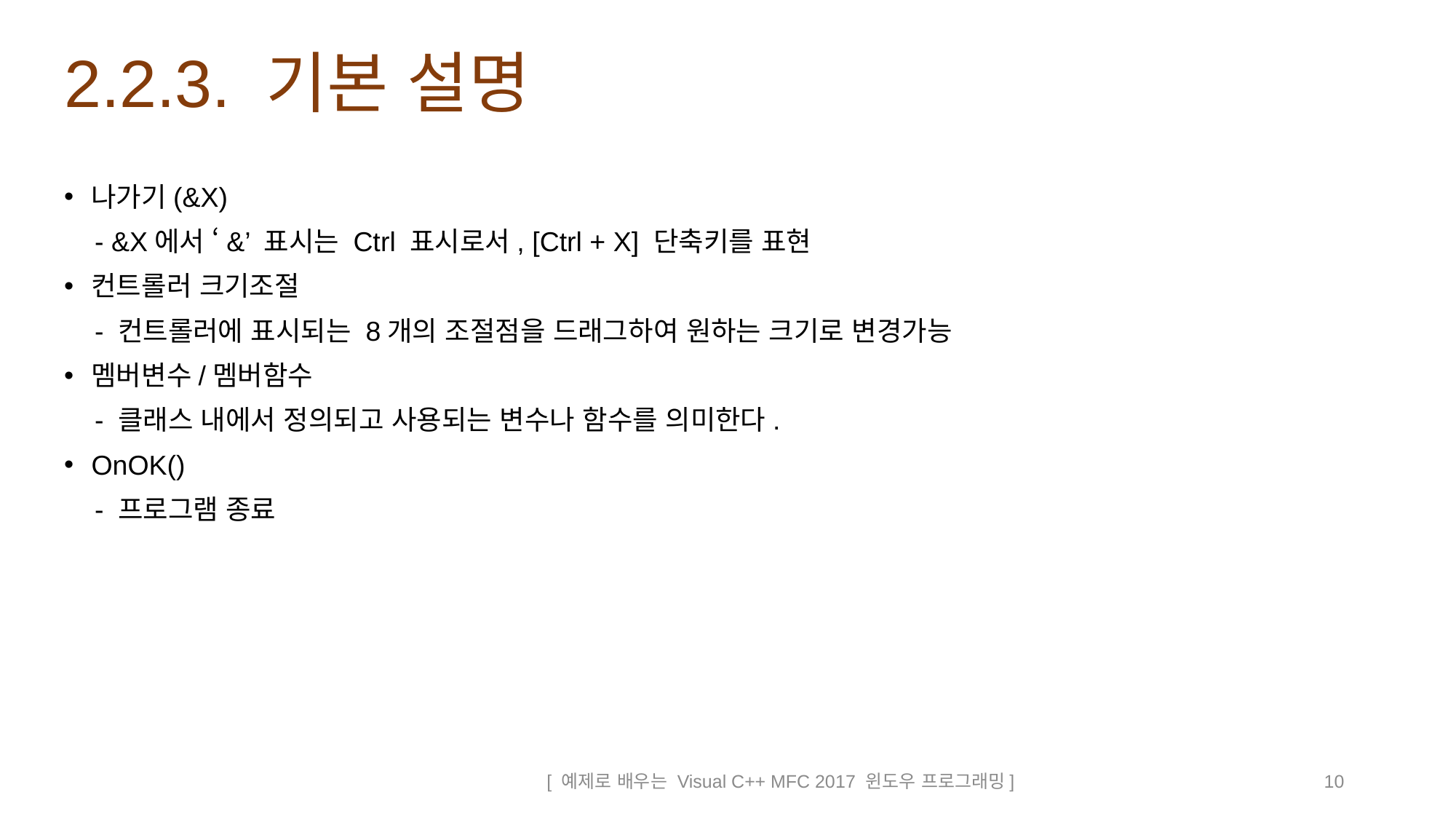

# 2.2.3. 기본 설명

나가기(&X)
    - &X에서 ‘&’ 표시는 Ctrl 표시로서, [Ctrl + X] 단축키를 표현
컨트롤러 크기조절
    - 컨트롤러에 표시되는 8개의 조절점을 드래그하여 원하는 크기로 변경가능
멤버변수/멤버함수
    - 클래스 내에서 정의되고 사용되는 변수나 함수를 의미한다.
OnOK()
    - 프로그램 종료

[ 예제로 배우는 Visual C++ MFC 2017 윈도우 프로그래밍]
10